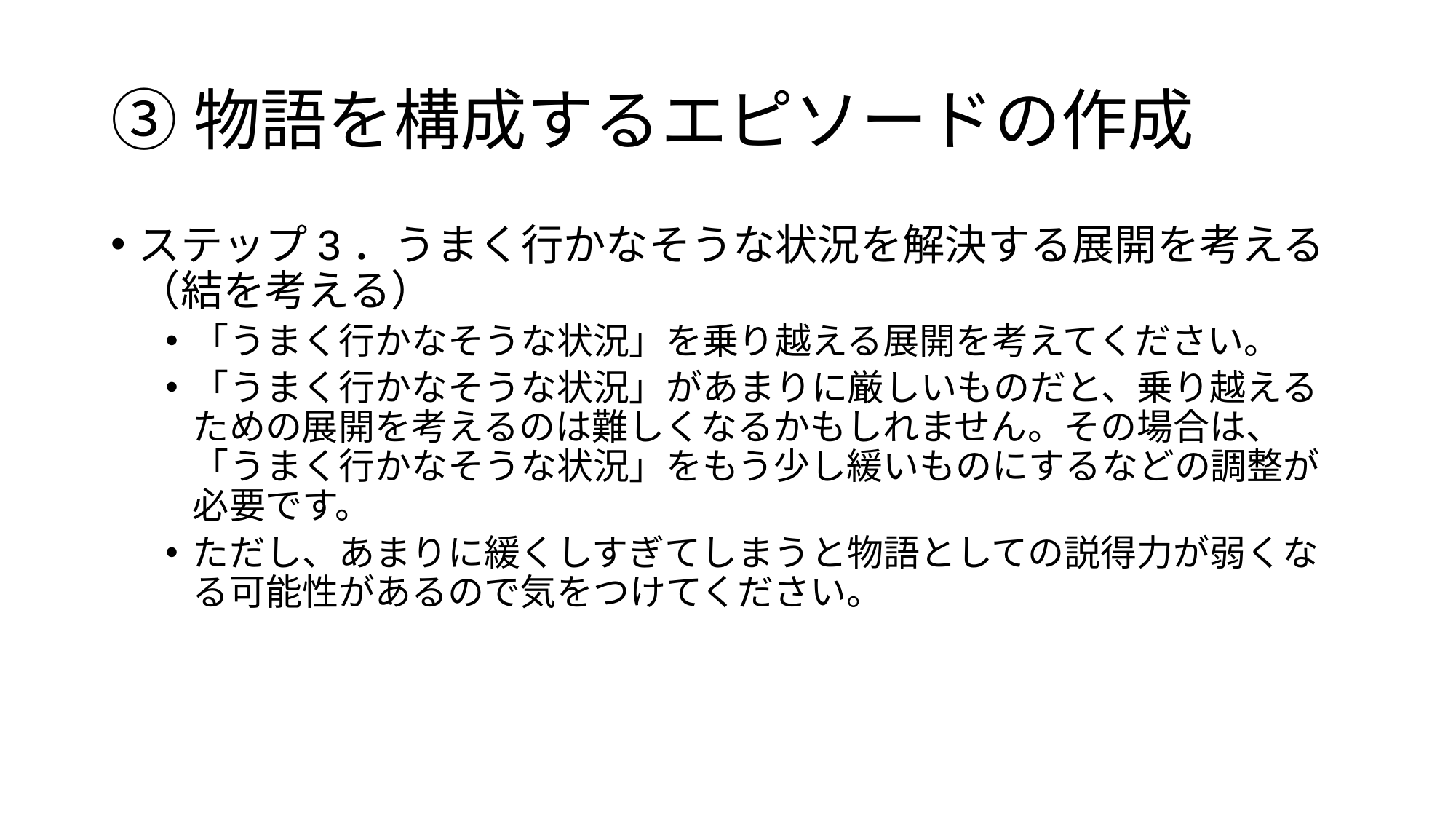

# ③物語を構成するエピソードの作成
ステップ3．うまく行かなそうな状況を解決する展開を考える（結を考える）
「うまく行かなそうな状況」を乗り越える展開を考えてください。
「うまく行かなそうな状況」があまりに厳しいものだと、乗り越えるための展開を考えるのは難しくなるかもしれません。その場合は、「うまく行かなそうな状況」をもう少し緩いものにするなどの調整が必要です。
ただし、あまりに緩くしすぎてしまうと物語としての説得力が弱くなる可能性があるので気をつけてください。